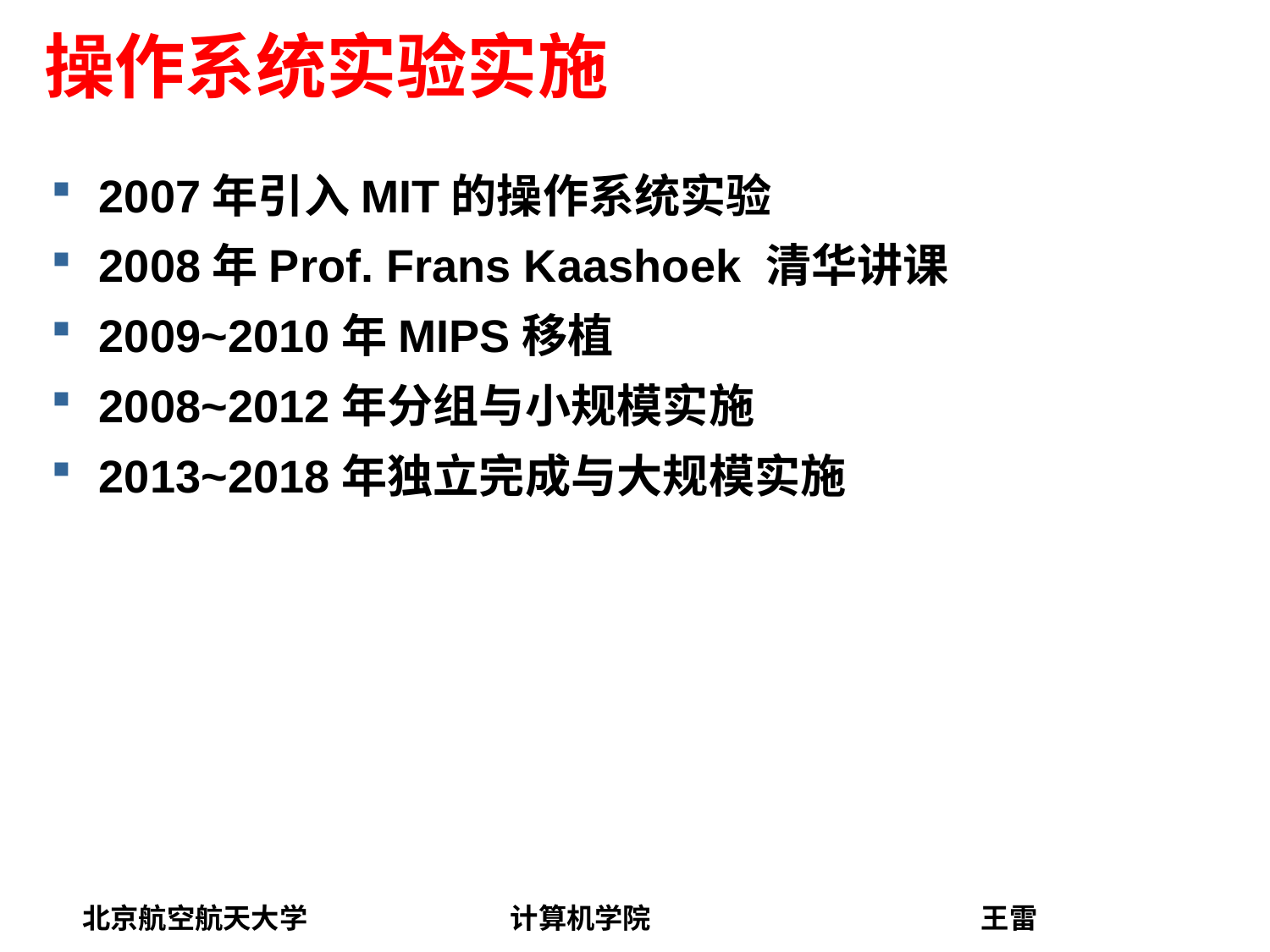

# 操作系统实验实施
2007年引入MIT的操作系统实验
2008年Prof. Frans Kaashoek 清华讲课
2009~2010年MIPS移植
2008~2012年分组与小规模实施
2013~2018年独立完成与大规模实施